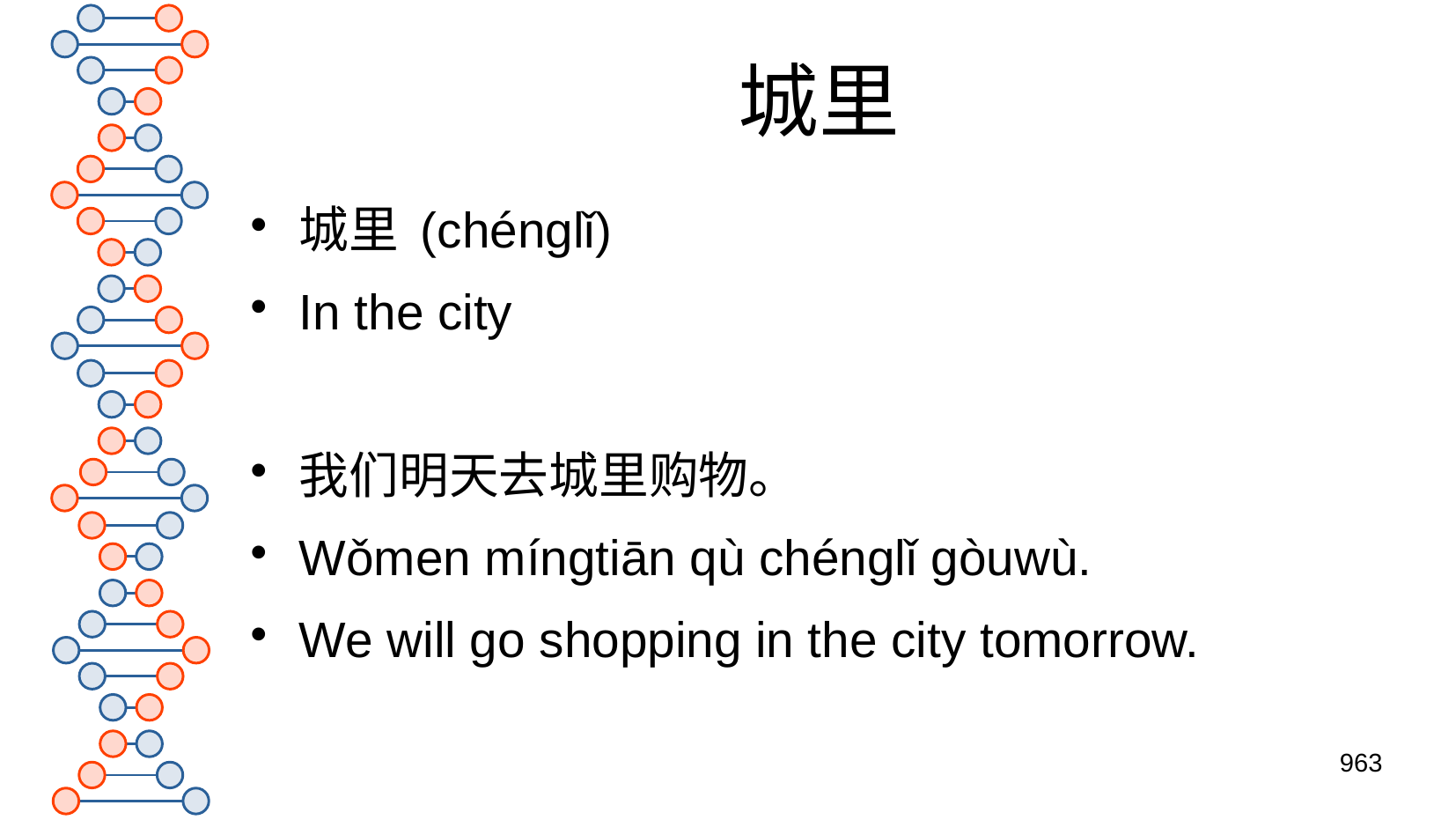

# 城里
城里 (chénglǐ)
In the city

我们明天去城里购物。
Wǒmen míngtiān qù chénglǐ gòuwù.
We will go shopping in the city tomorrow.

963